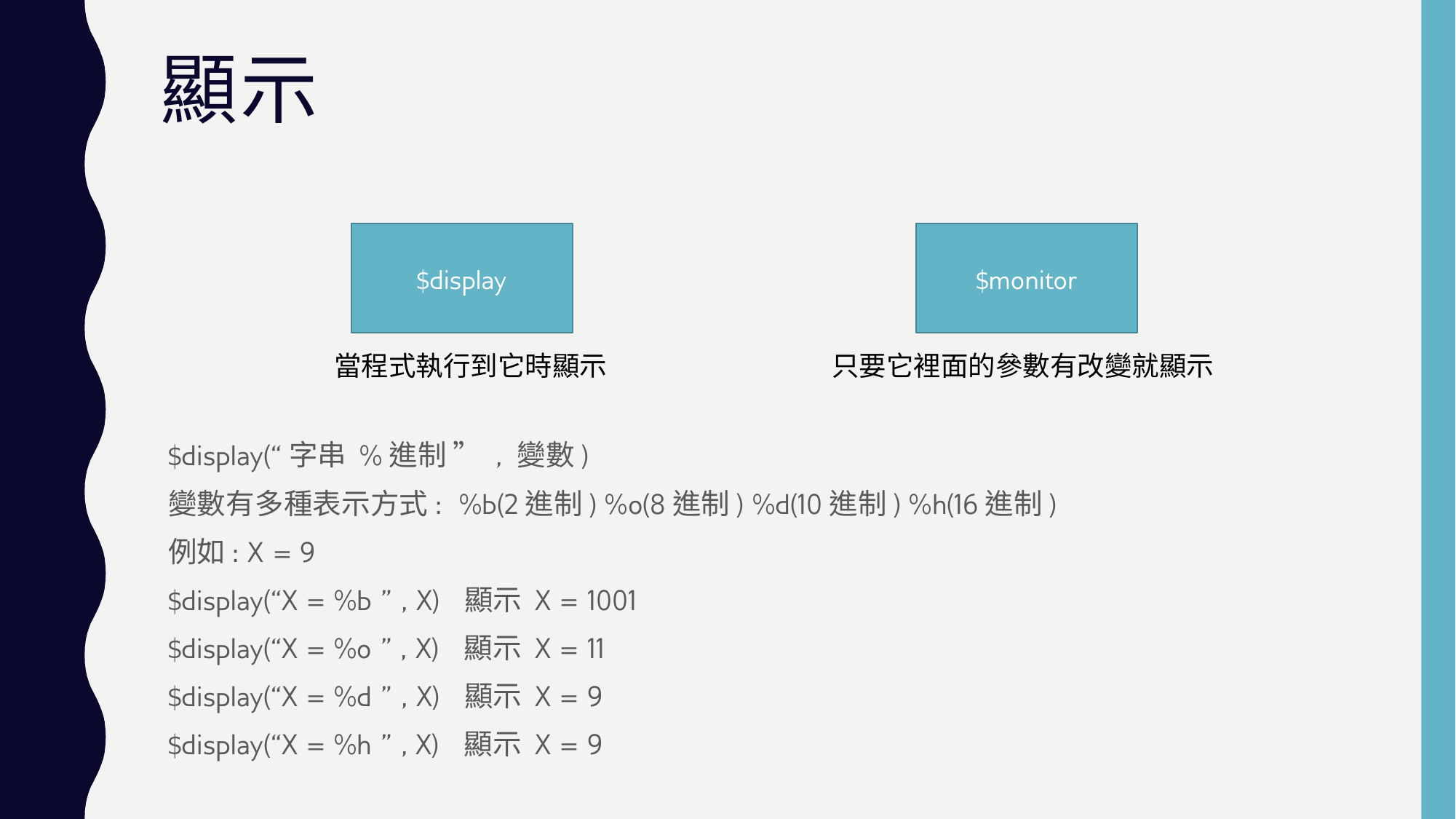

# 顯示
$display
$monitor
當程式執行到它時顯示
只要它裡面的參數有改變就顯示
$display(“字串 %進制 ” , 變數)
變數有多種表示方式:  %b(2進制) %o(8進制) %d(10進制) %h(16進制)
例如: X = 9
$display(“X = %b ” , X)  顯示 X = 1001
$display(“X = %o ” , X)  顯示 X = 11
$display(“X = %d ” , X)  顯示 X = 9
$display(“X = %h ” , X)  顯示 X = 9